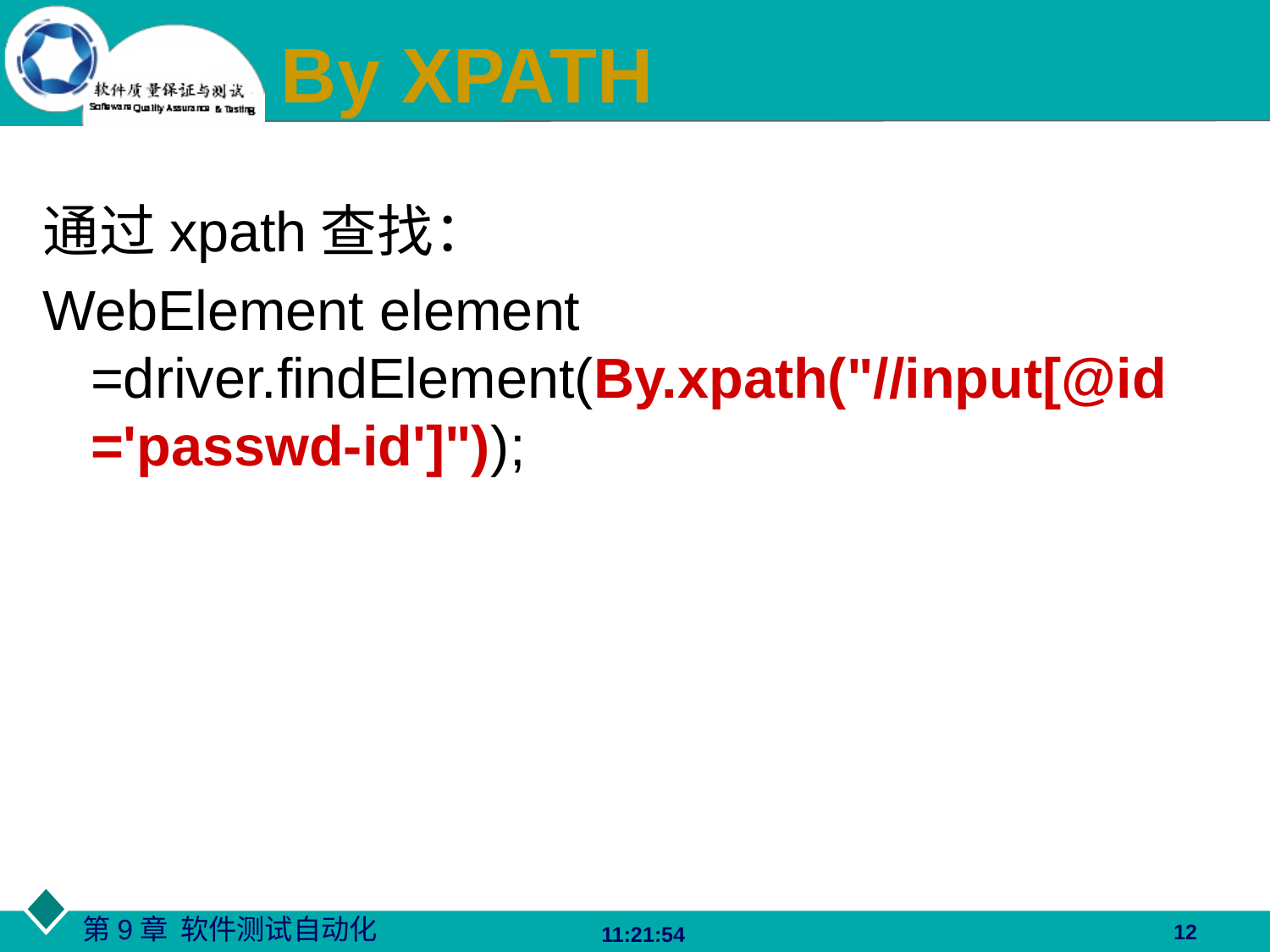

# By XPATH
通过xpath查找：
WebElement element =driver.findElement(By.xpath("//input[@id='passwd-id']"));
12
11:21:54